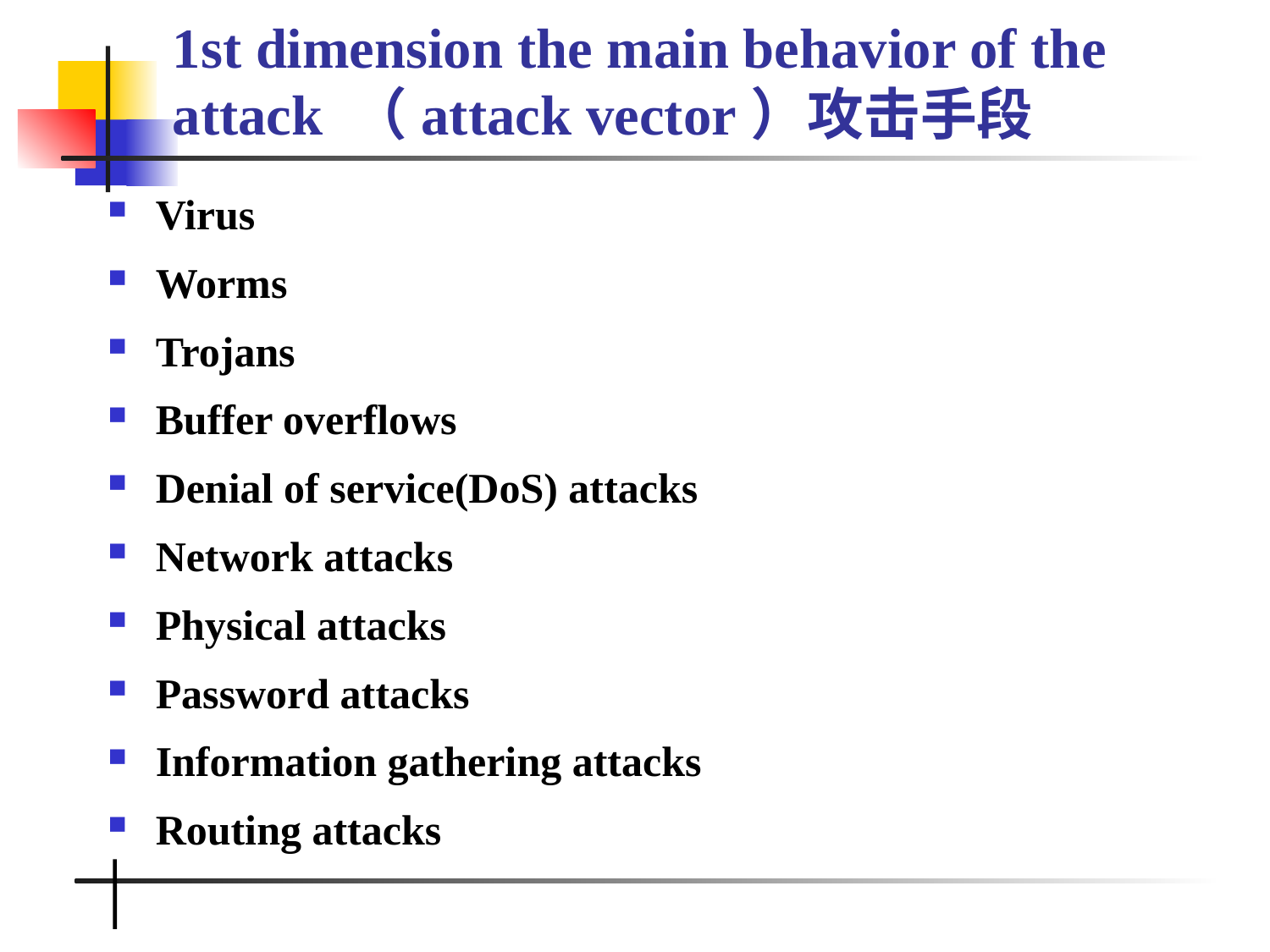

# 1st dimension the main behavior of the attack （attack vector）攻击手段
Virus
Worms
Trojans
Buffer overflows
Denial of service(DoS) attacks
Network attacks
Physical attacks
Password attacks
Information gathering attacks
Routing attacks